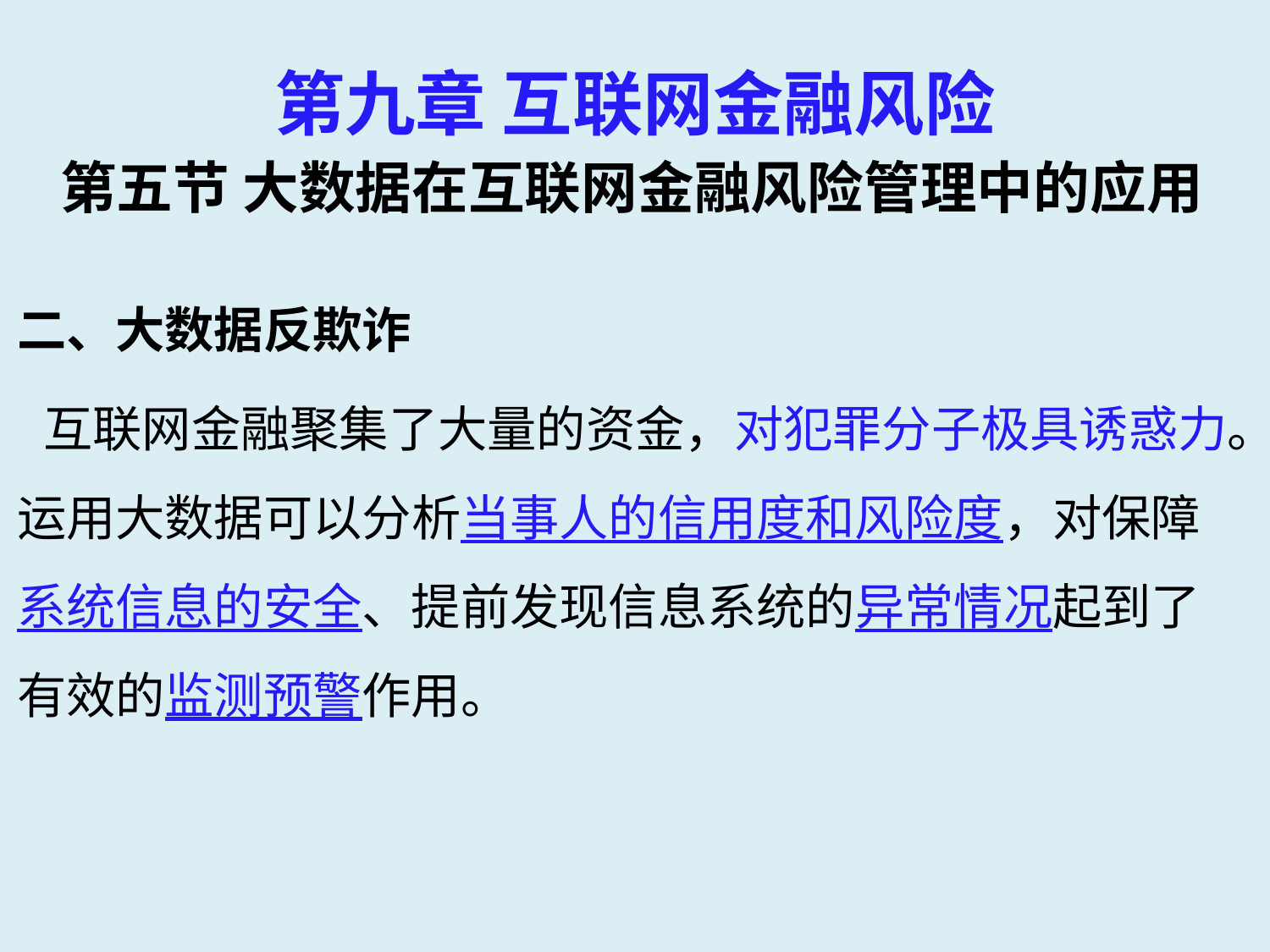

# 第九章 互联网金融风险
第五节 大数据在互联网金融风险管理中的应用

二、大数据反欺诈
  互联网金融聚集了大量的资金，对犯罪分子极具诱惑力。运用大数据可以分析当事人的信用度和风险度，对保障系统信息的安全、提前发现信息系统的异常情况起到了有效的监测预警作用。
45